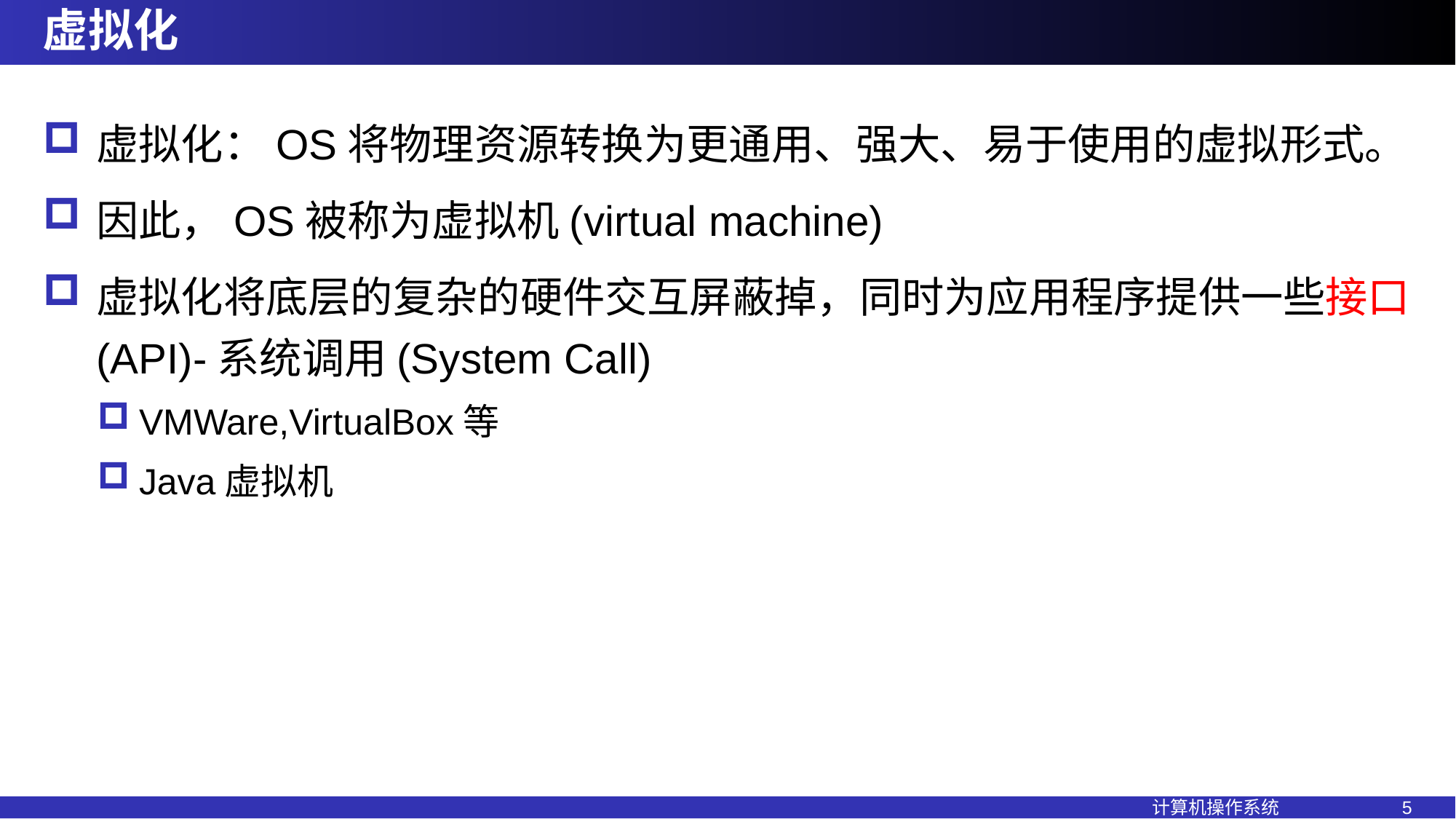

# 虚拟化
虚拟化：OS将物理资源转换为更通用、强大、易于使用的虚拟形式。
因此，OS被称为虚拟机(virtual machine)
虚拟化将底层的复杂的硬件交互屏蔽掉，同时为应用程序提供一些接口(API)-系统调用(System Call)
VMWare,VirtualBox等
Java虚拟机
计算机操作系统                     5